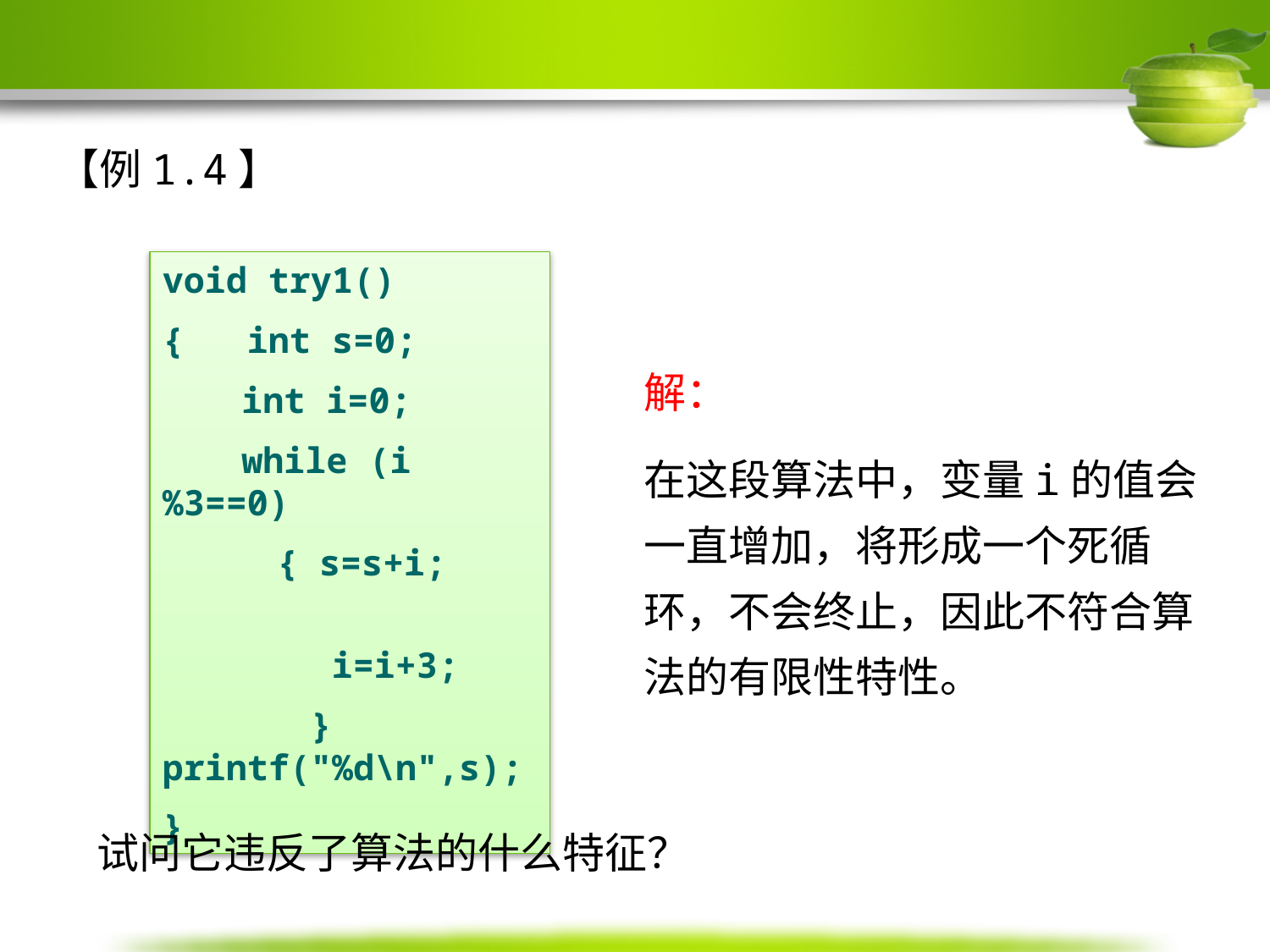

【例1.4】
void try1()
{   int s=0;
　　int i=0;
　　while (i%3==0)
　　　{ s=s+i;
        i=i+3;
       } 　 　printf("%d\n",s);
}
解：
在这段算法中，变量i的值会一直增加，将形成一个死循环，不会终止，因此不符合算法的有限性特性。
　　试问它违反了算法的什么特征？